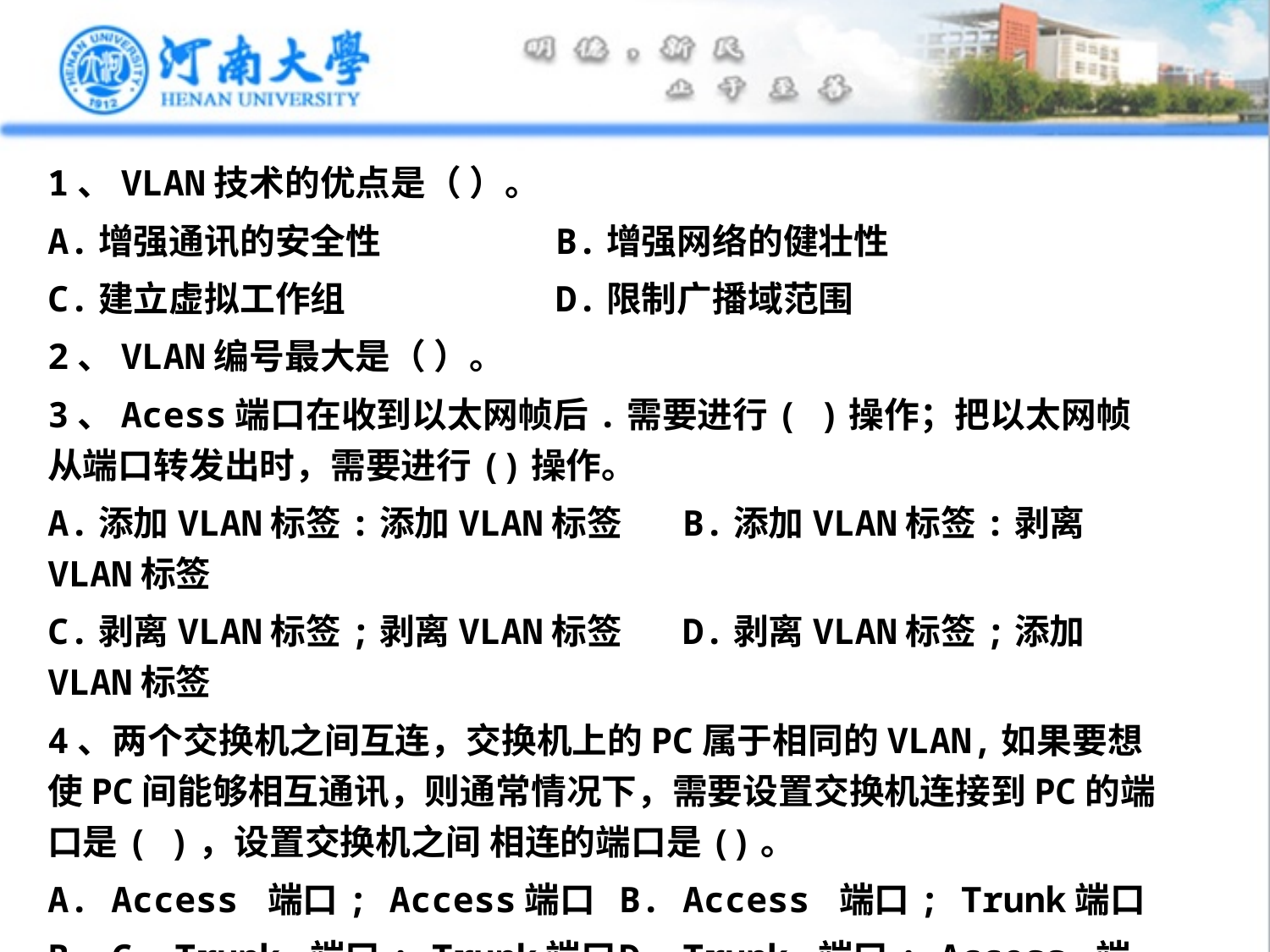

1、VLAN技术的优点是（ ）。
A.增强通讯的安全性		B.增强网络的健壮性
C.建立虚拟工作组		D.限制广播域范围
2、VLAN编号最大是（ ）。
3、Acess端口在收到以太网帧后.需要进行( )操作；把以太网帧从端口转发出时，需要进行()操作。
A.添加VLAN标签:添加VLAN标签	B.添加VLAN标签:剥离VLAN标签
C.剥离VLAN标签;剥离VLAN标签	D.剥离VLAN标签;添加VLAN标签
4、两个交换机之间互连，交换机上的PC属于相同的VLAN,如果要想使PC间能够相互通讯，则通常情况下，需要设置交换机连接到PC的端口是( )，设置交换机之间 相连的端口是()。
Access 端口; Access端口	B. Access 端口; Trunk端口
C. Trunk 端口; Trunk端口	D. Trunk 端口; Access 端口
5、默认情况下，交换机上所有端口属于VLAN( )。